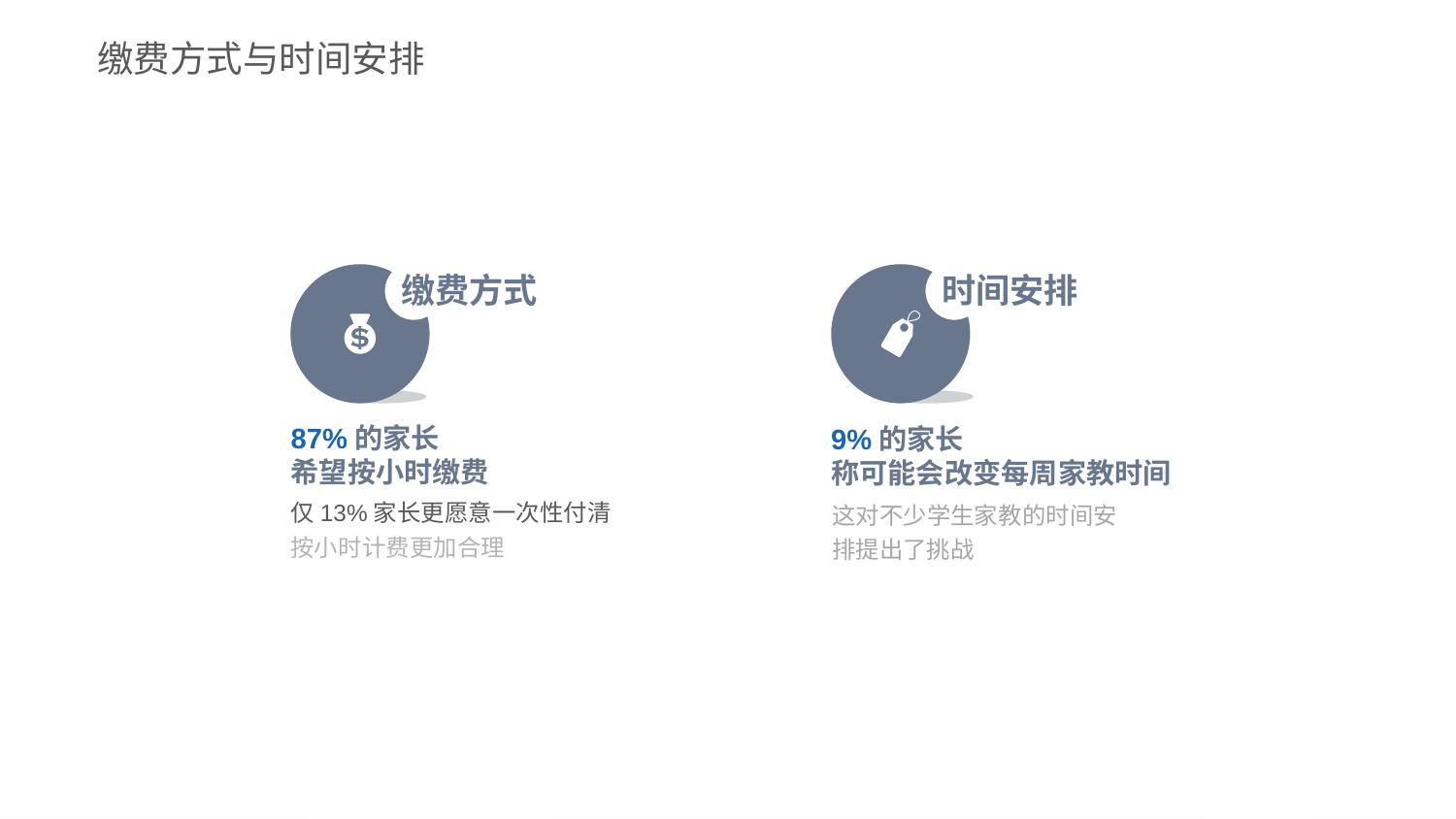

缴费方式与时间安排

缴费方式

时间安排

87%的家长
希望按小时缴费
9%的家长
称可能会改变每周家教时间
仅13%家长更愿意一次性付清
按小时计费更加合理
这对不少学生家教的时间安排提出了挑战